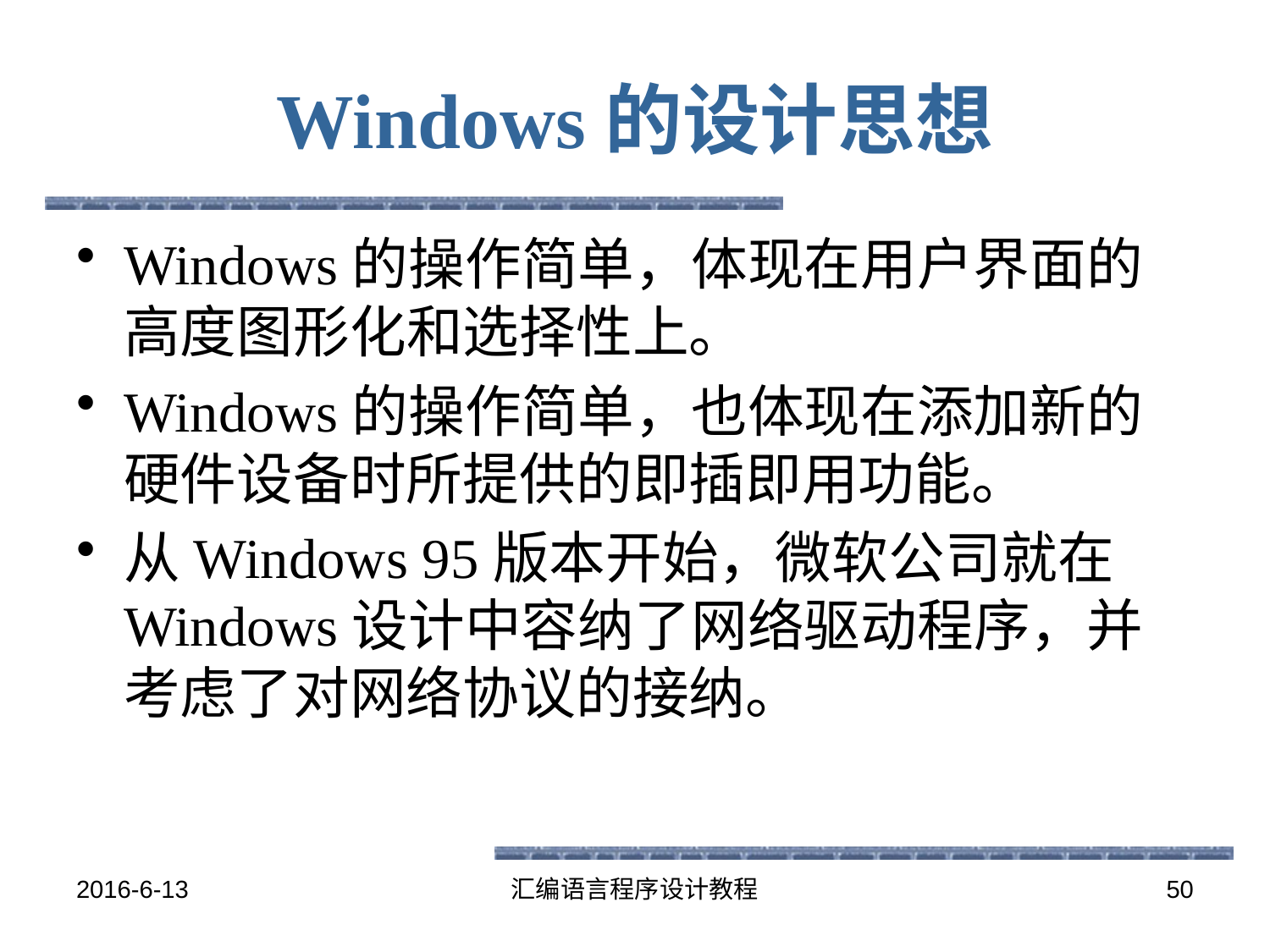

# Windows的设计思想
Windows的操作简单，体现在用户界面的高度图形化和选择性上。
Windows的操作简单，也体现在添加新的硬件设备时所提供的即插即用功能。
从Windows 95版本开始，微软公司就在Windows设计中容纳了网络驱动程序，并考虑了对网络协议的接纳。
2016-6-13
汇编语言程序设计教程
50